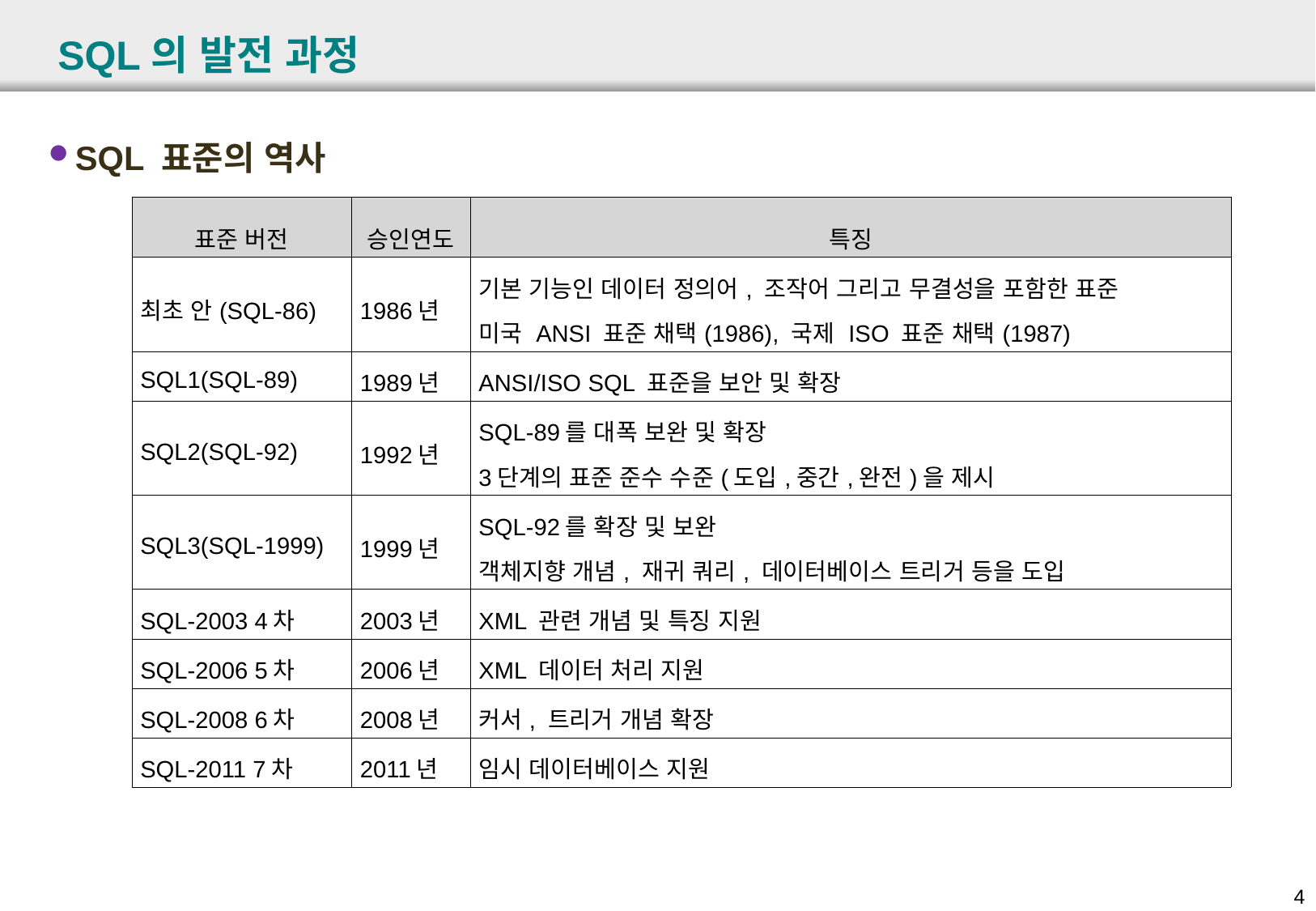

# SQL의 발전 과정
SQL 표준의 역사

| 표준 버전 | 승인연도 | 특징 |
| --- | --- | --- |
| 최초 안(SQL-86) | 1986년 | 기본 기능인 데이터 정의어, 조작어 그리고 무결성을 포함한 표준 미국 ANSI 표준 채택(1986), 국제 ISO 표준 채택(1987) |
| SQL1(SQL-89) | 1989년 | ANSI/ISO SQL 표준을 보안 및 확장 |
| SQL2(SQL-92) | 1992년 | SQL-89를 대폭 보완 및 확장 3단계의 표준 준수 수준(도입,중간,완전)을 제시 |
| SQL3(SQL-1999) | 1999년 | SQL-92를 확장 및 보완 객체지향 개념, 재귀 쿼리, 데이터베이스 트리거 등을 도입 |
| SQL-2003 4차 | 2003년 | XML 관련 개념 및 특징 지원 |
| SQL-2006 5차 | 2006년 | XML 데이터 처리 지원 |
| SQL-2008 6차 | 2008년 | 커서, 트리거 개념 확장 |
| SQL-2011 7차 | 2011년 | 임시 데이터베이스 지원 |